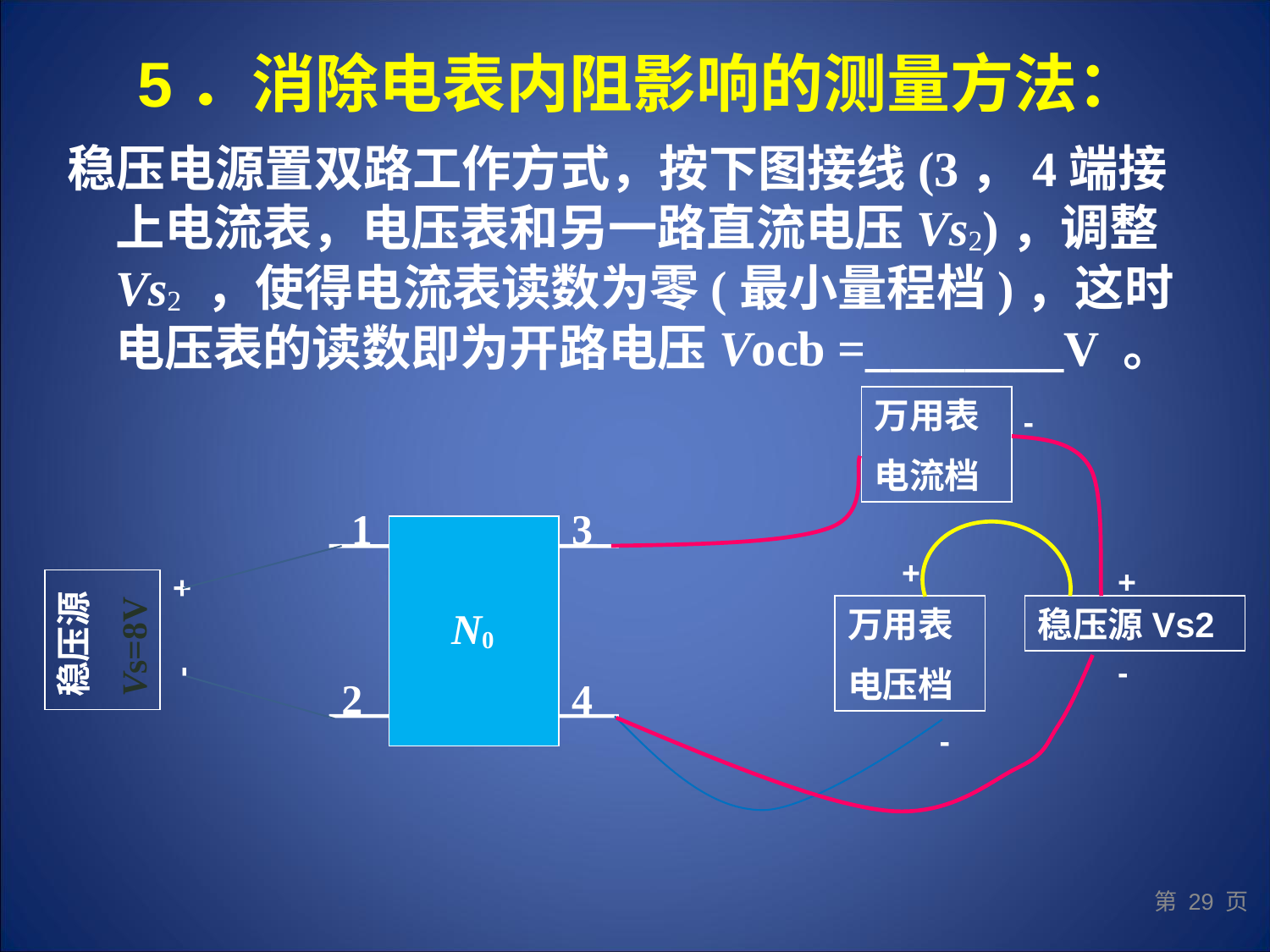

# 5．消除电表内阻影响的测量方法：
稳压电源置双路工作方式，按下图接线(3，4端接上电流表，电压表和另一路直流电压Vs2)，调整Vs2 ，使得电流表读数为零(最小量程档)，这时电压表的读数即为开路电压Vocb =________V 。
万用表
电流档
-

1
3

N0
2
4

+
稳压源
Vs=8V
+
-
+
万用表
电压档
稳压源Vs2
-

-

第 29 页